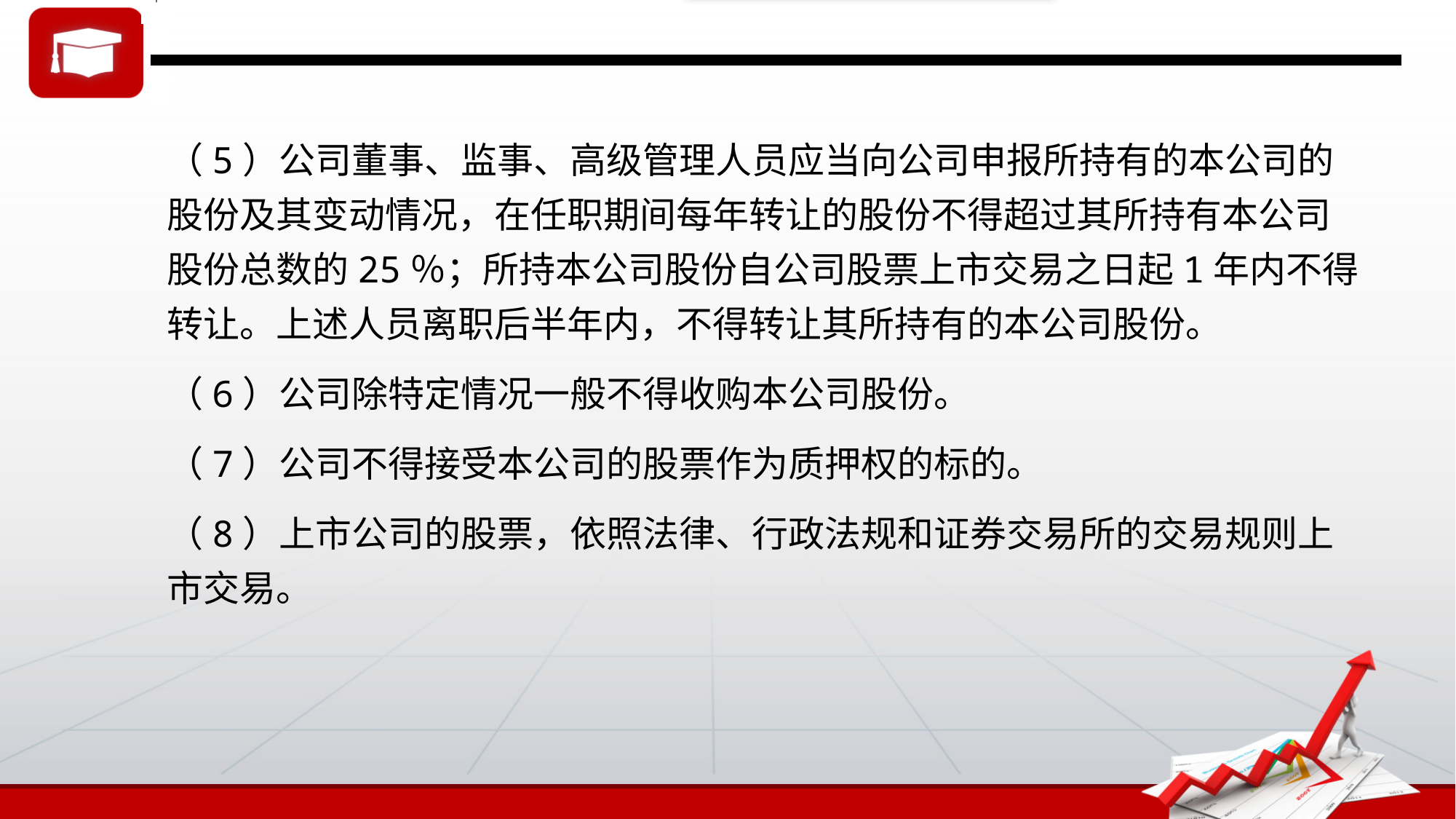

（5）公司董事、监事、高级管理人员应当向公司申报所持有的本公司的股份及其变动情况，在任职期间每年转让的股份不得超过其所持有本公司股份总数的25％；所持本公司股份自公司股票上市交易之日起1年内不得转让。上述人员离职后半年内，不得转让其所持有的本公司股份。
（6）公司除特定情况一般不得收购本公司股份。
（7）公司不得接受本公司的股票作为质押权的标的。
（8）上市公司的股票，依照法律、行政法规和证券交易所的交易规则上市交易。